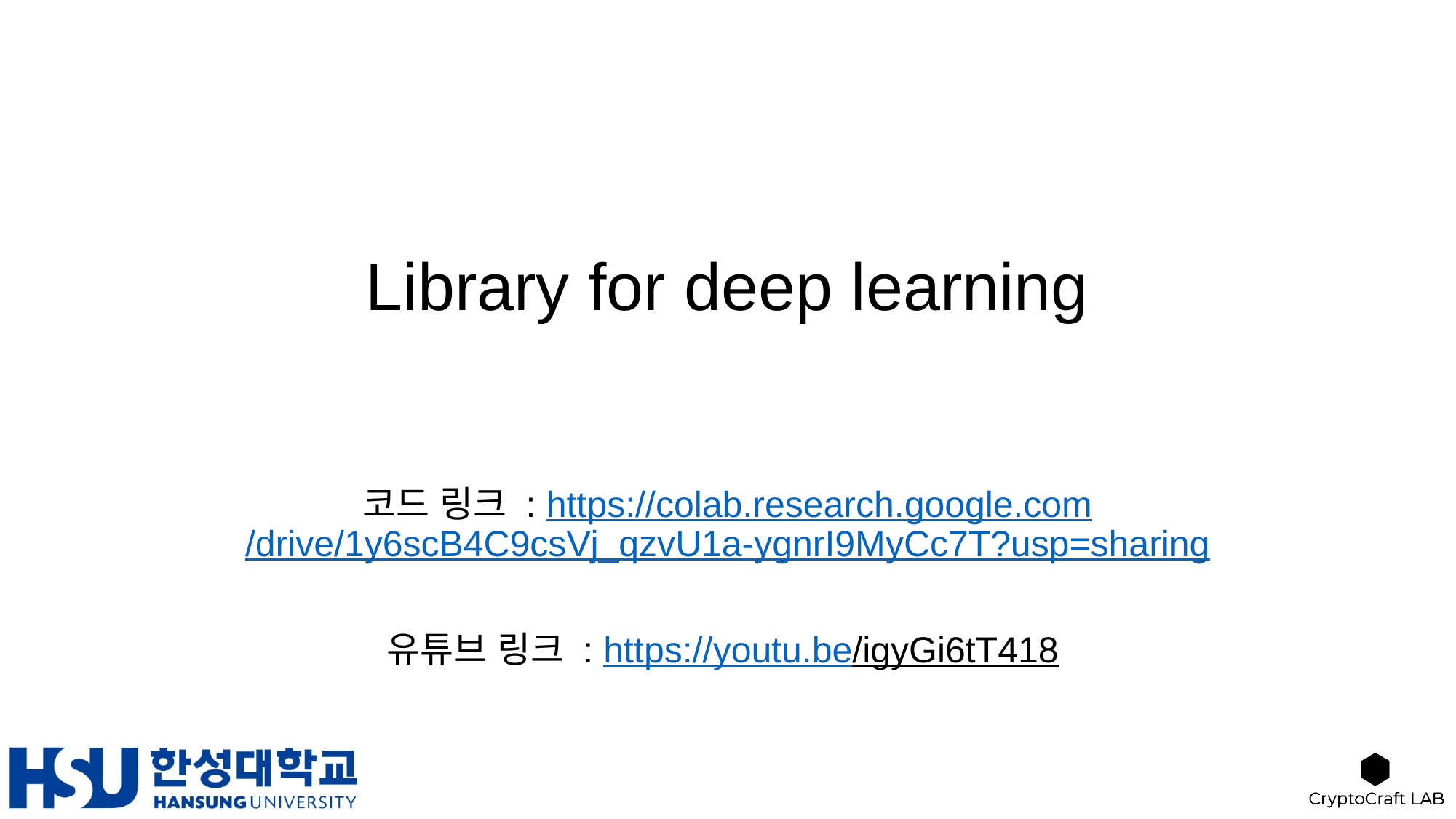

# Library for deep learning
코드 링크 : https://colab.research.google.com/drive/1y6scB4C9csVj_qzvU1a-ygnrI9MyCc7T?usp=sharing
유튜브 링크 : https://youtu.be/igyGi6tT418